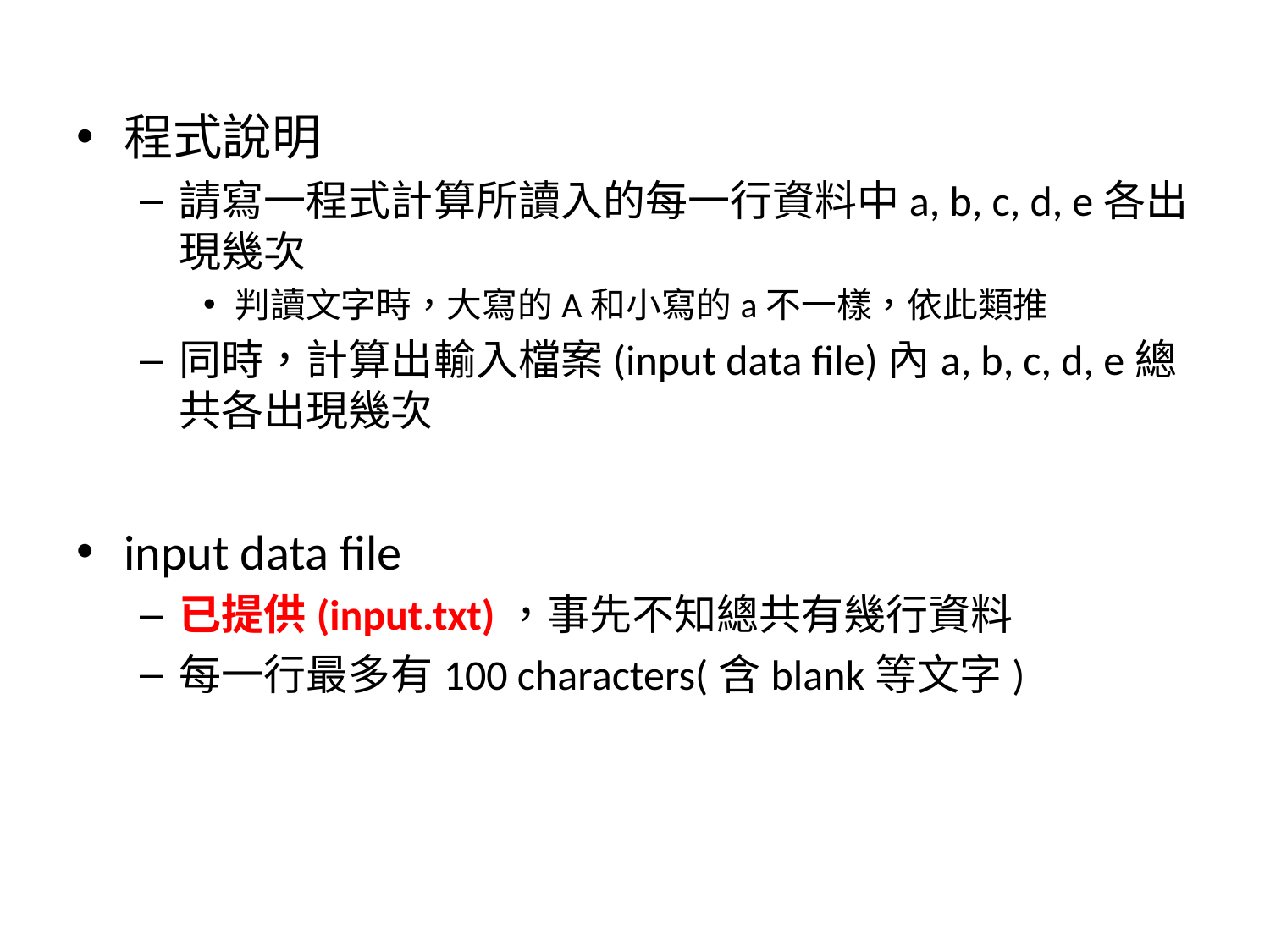

程式說明
請寫一程式計算所讀入的每一行資料中a, b, c, d, e各出現幾次
判讀文字時，大寫的A和小寫的a不一樣，依此類推
同時，計算出輸入檔案(input data file)內a, b, c, d, e總共各出現幾次

input data file
已提供(input.txt)，事先不知總共有幾行資料
每一行最多有100 characters(含blank等文字)